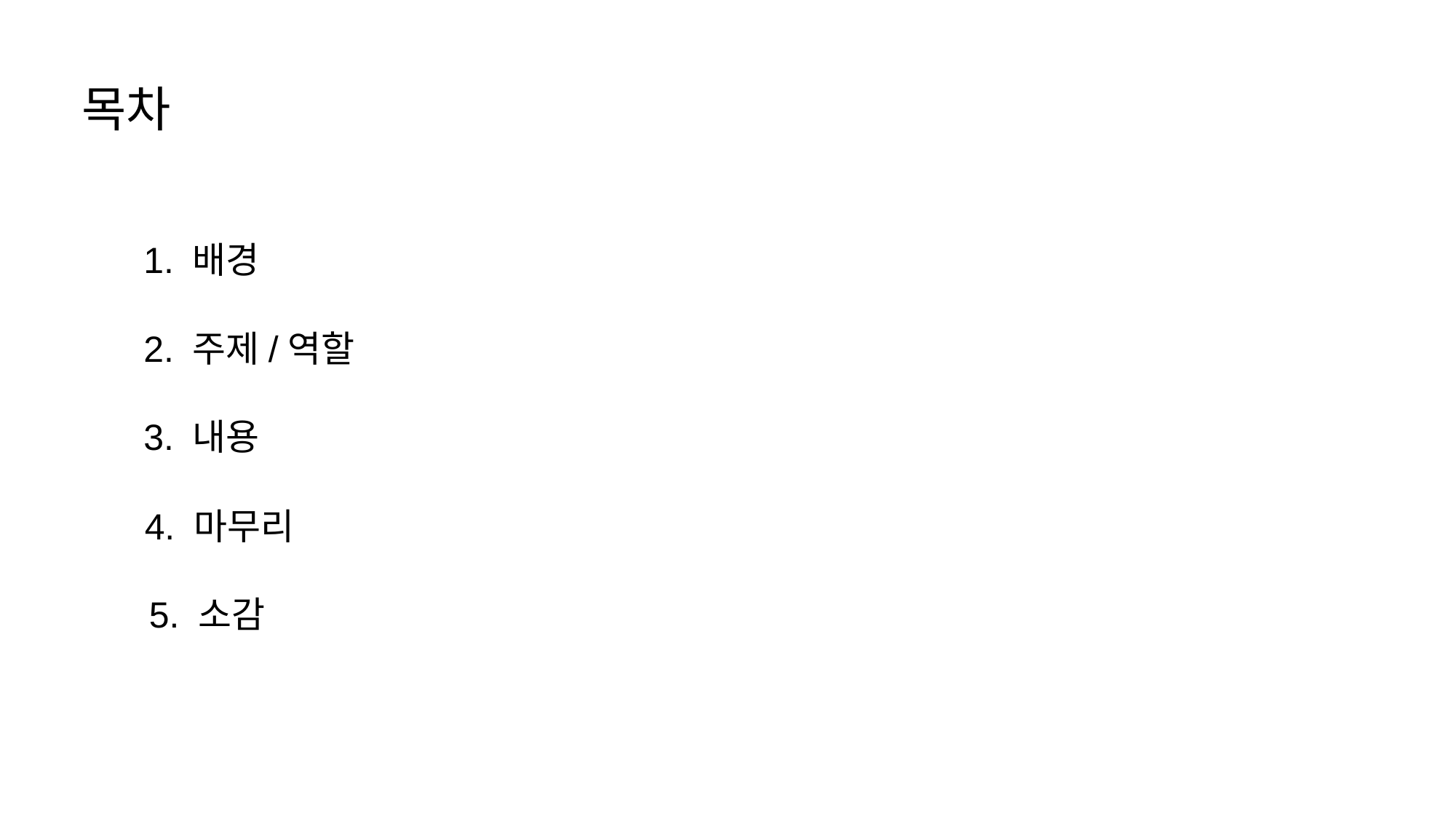

목차
1. 배경
2. 주제/역할
3. 내용
4. 마무리
5. 소감